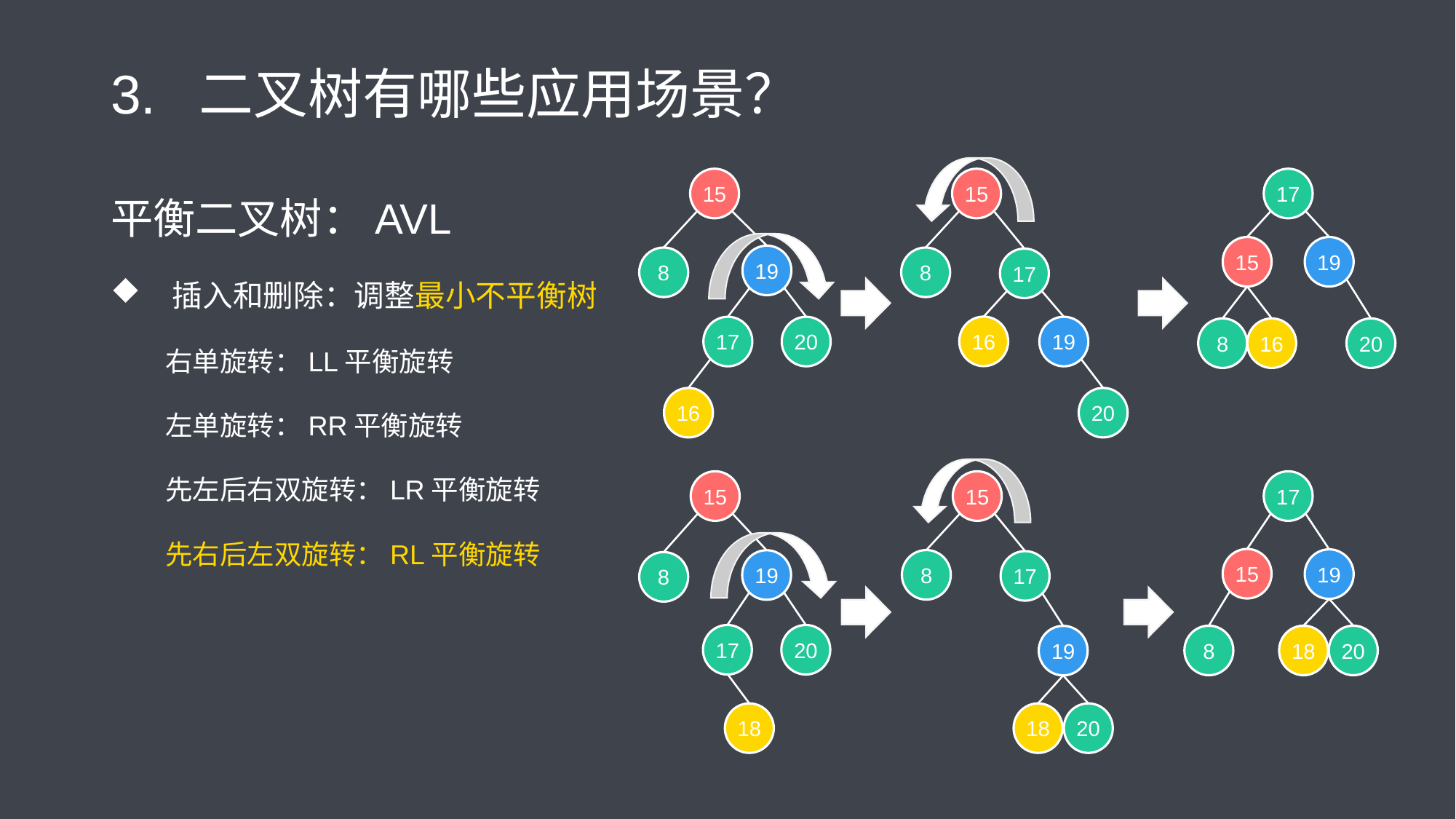

# 二叉树有哪些应用场景？

平衡二叉树：AVL
插入和删除：调整最小不平衡树
右单旋转：LL平衡旋转
左单旋转：RR平衡旋转
先左后右双旋转：LR平衡旋转
先右后左双旋转：RL平衡旋转
15
19
8
20
17
15
8
17
19
20
16
17
15
19
8
20
16

16

15
19
8
20
17
15
8
17
19
20
18
17
15
19
8
20
18

18